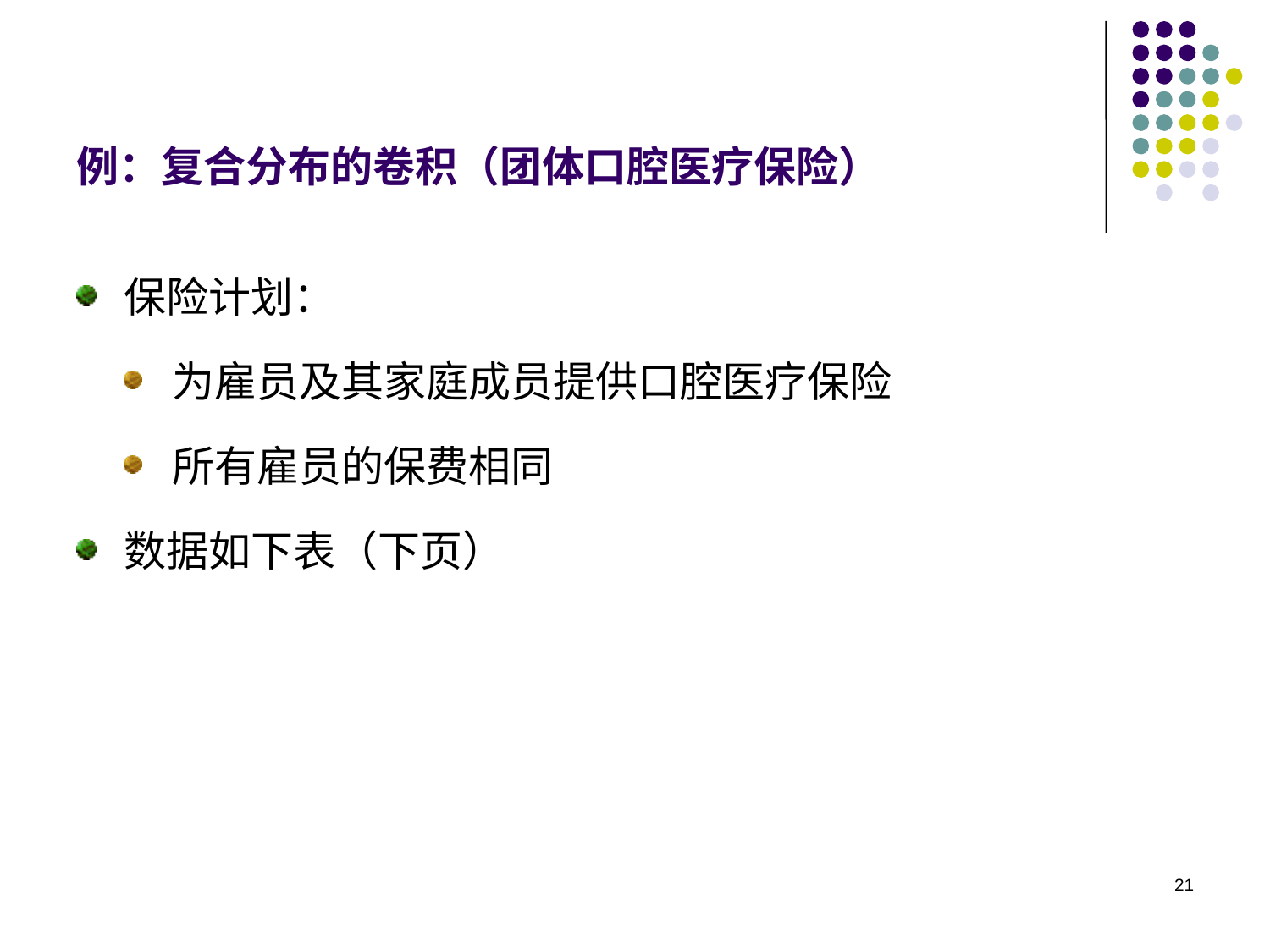

# 例：复合分布的卷积（团体口腔医疗保险）
保险计划：
为雇员及其家庭成员提供口腔医疗保险
所有雇员的保费相同
数据如下表（下页）
21